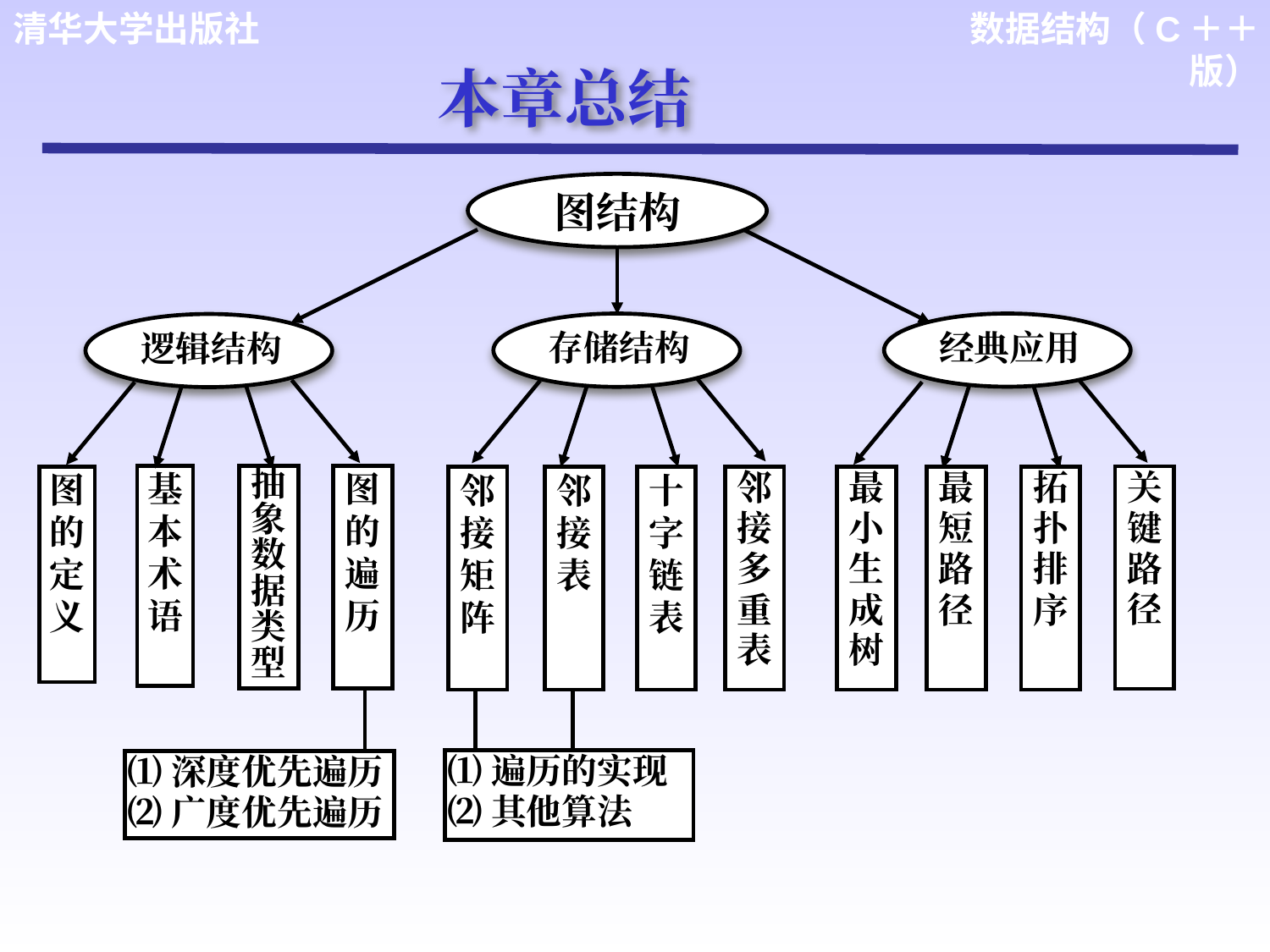

本章总结
图结构

存储结构
经典应用
逻辑结构

基本术语
抽象数据类型
图的遍历
关键路径
图的定义
邻接矩阵
邻接表
十字链表
邻接多重表
最小生成树
最短路径
拓扑排序
⑴遍历的实现
⑵其他算法
⑴深度优先遍历
⑵广度优先遍历